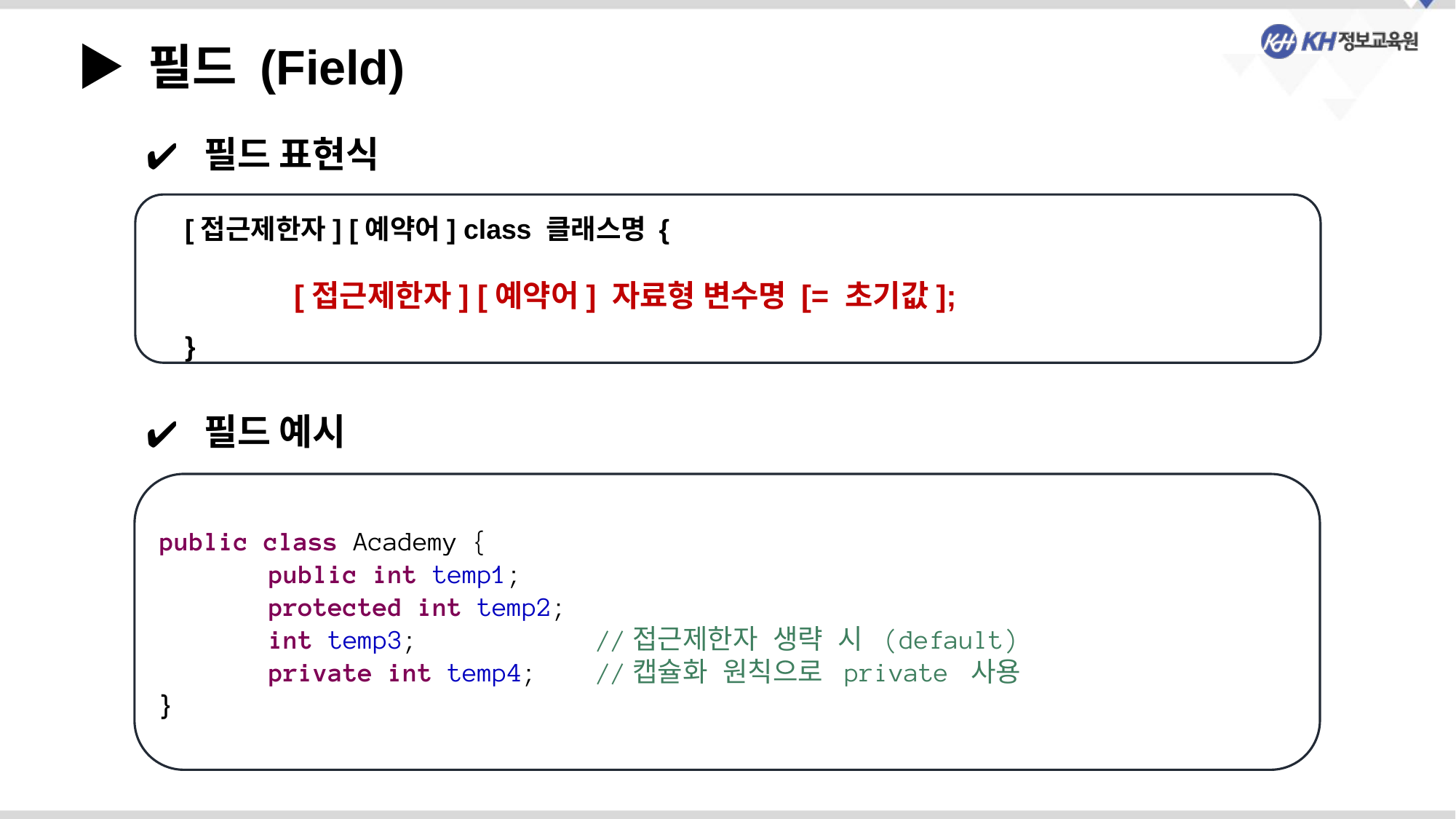

▶ 필드 (Field)
 필드 표현식
    [접근제한자] [예약어] class 클래스명 {

	    [접근제한자] [예약어] 자료형 변수명 [= 초기값];
    }
 필드 예시
public class Academy {
	public int temp1;
	protected int temp2;
	int temp3; 		//접근제한자 생략 시 (default)
	private int temp4; 	//캡슐화 원칙으로 private 사용
}